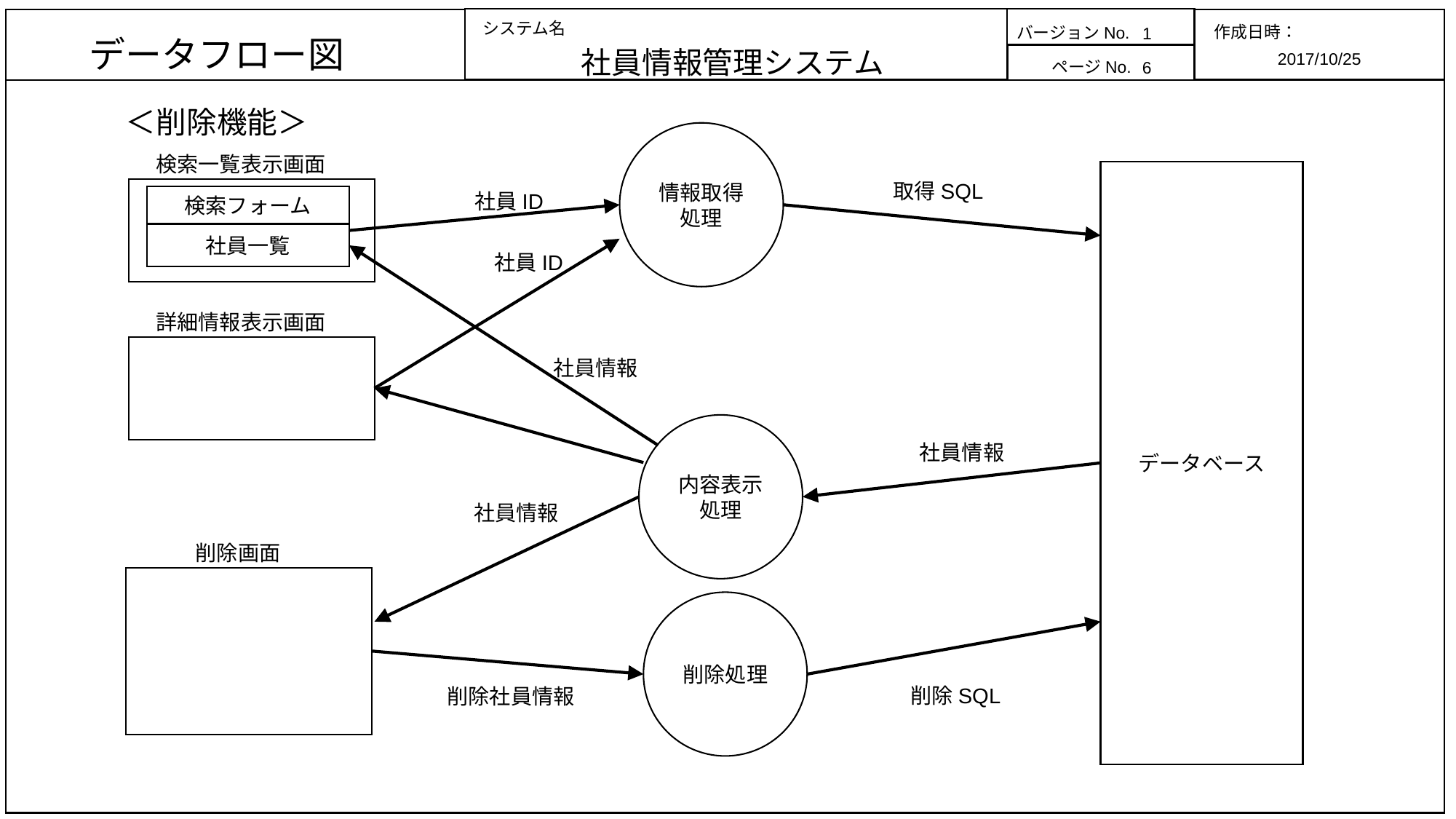

システム名
作成日時：
バージョンNo.
1
データフロー図
社員情報管理システム
2017/10/25
ページNo.
6
＜削除機能＞
情報取得処理
検索一覧表示画面
データベース
取得SQL

社員ID
検索フォーム
社員一覧
社員ID
詳細情報表示画面

社員情報
内容表示
処理
社員情報
社員情報
削除画面

削除処理
削除SQL
削除社員情報